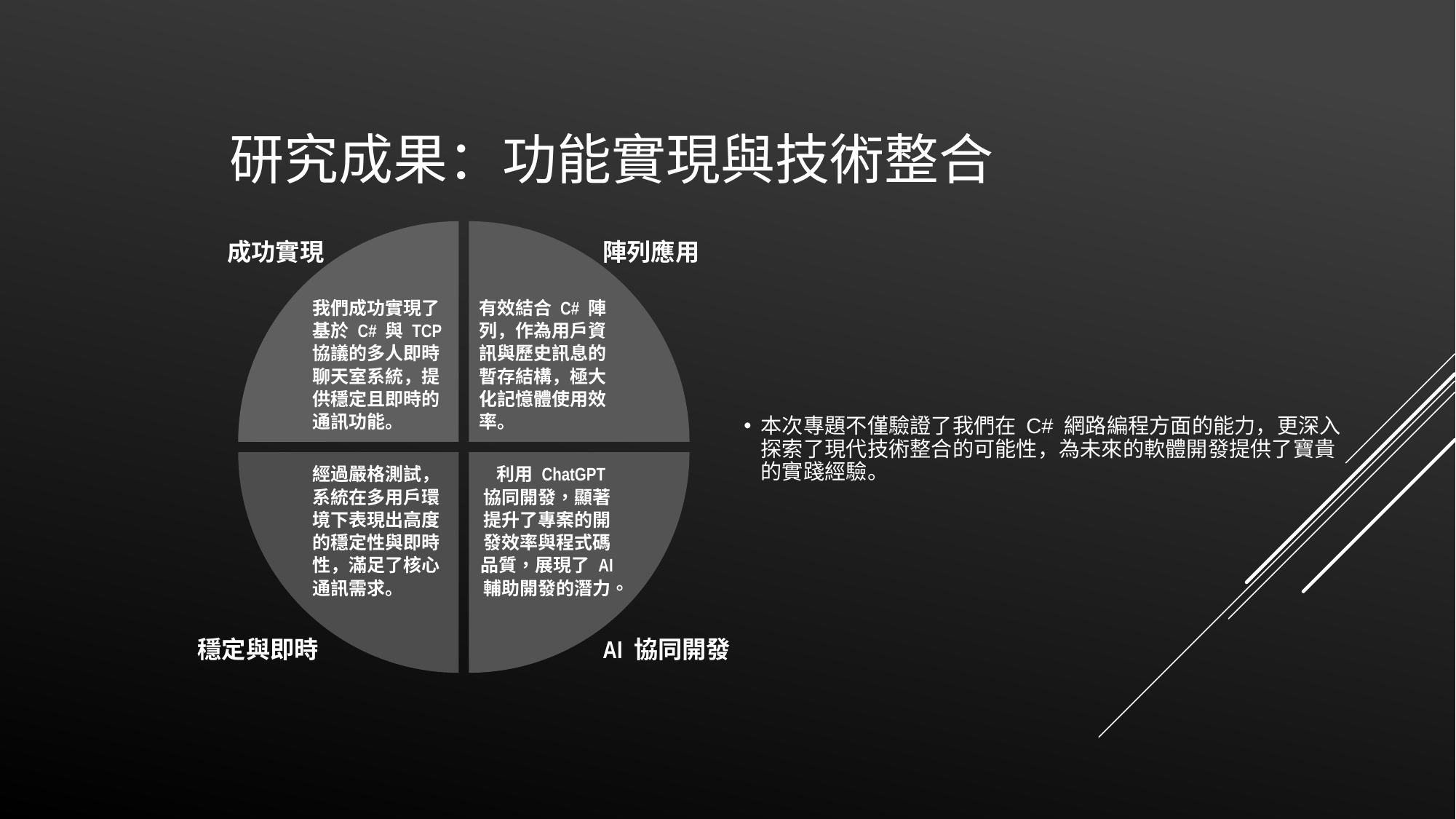

# 研究成果：功能實現與技術整合
我們成功實現了基於 C# 與 TCP 協議的多人即時聊天室系統，提供穩定且即時的通訊功能。
有效結合 C# 陣列，作為用戶資訊與歷史訊息的暫存結構，極大化記憶體使用效率。
 利用 ChatGPT 協同開發，顯著提升了專案的開發效率與程式碼品質，展現了 AI 輔助開發的潛力。
經過嚴格測試，系統在多用戶環境下表現出高度的穩定性與即時性，滿足了核心通訊需求。
成功實現
陣列應用
本次專題不僅驗證了我們在 C# 網路編程方面的能力，更深入探索了現代技術整合的可能性，為未來的軟體開發提供了寶貴的實踐經驗。
穩定與即時
AI 協同開發